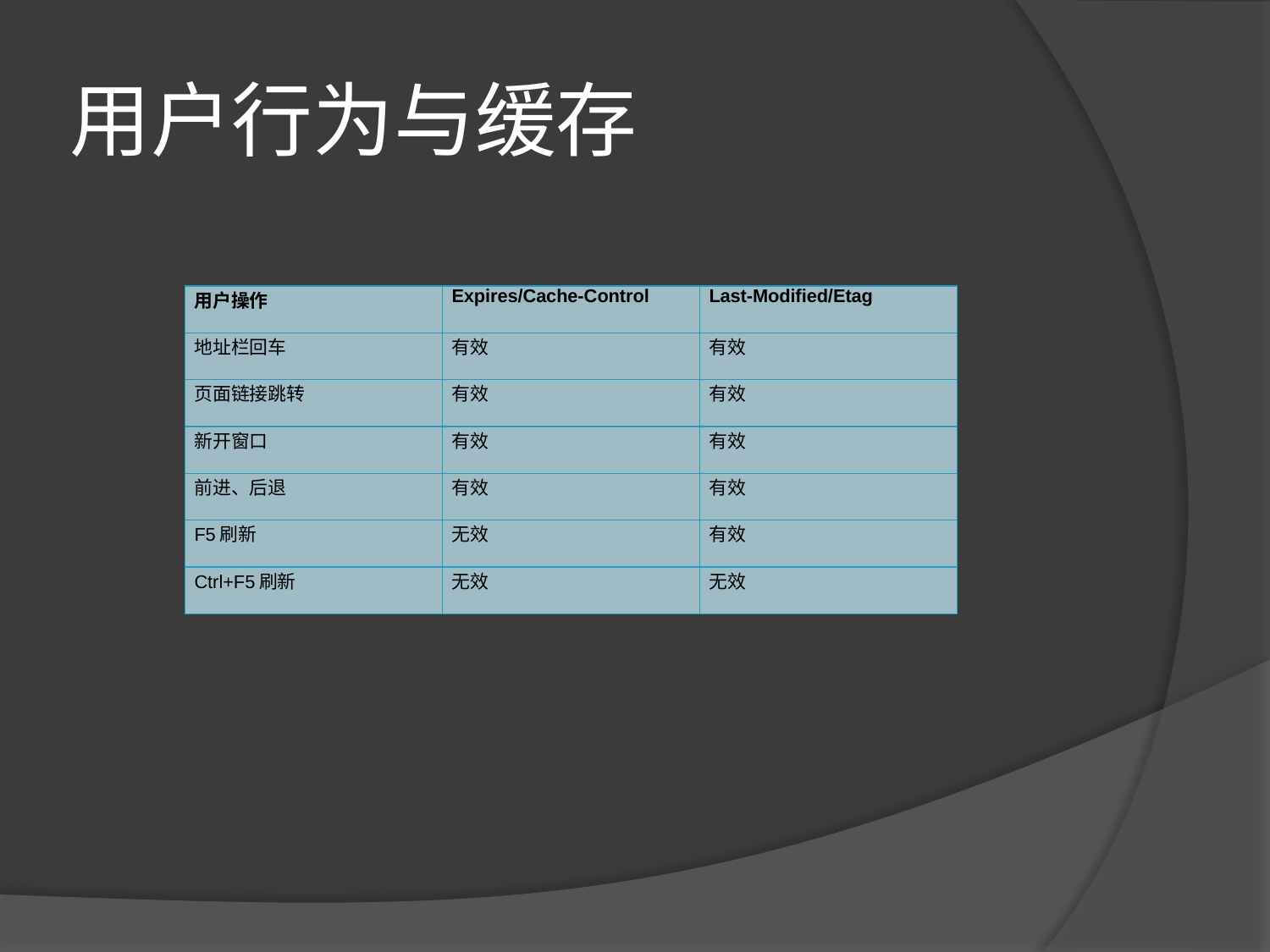

# 用户行为与缓存
| 用户操作 | Expires/Cache-Control | Last-Modified/Etag |
| --- | --- | --- |
| 地址栏回车 | 有效 | 有效 |
| 页面链接跳转 | 有效 | 有效 |
| 新开窗口 | 有效 | 有效 |
| 前进、后退 | 有效 | 有效 |
| F5刷新 | 无效 | 有效 |
| Ctrl+F5刷新 | 无效 | 无效 |